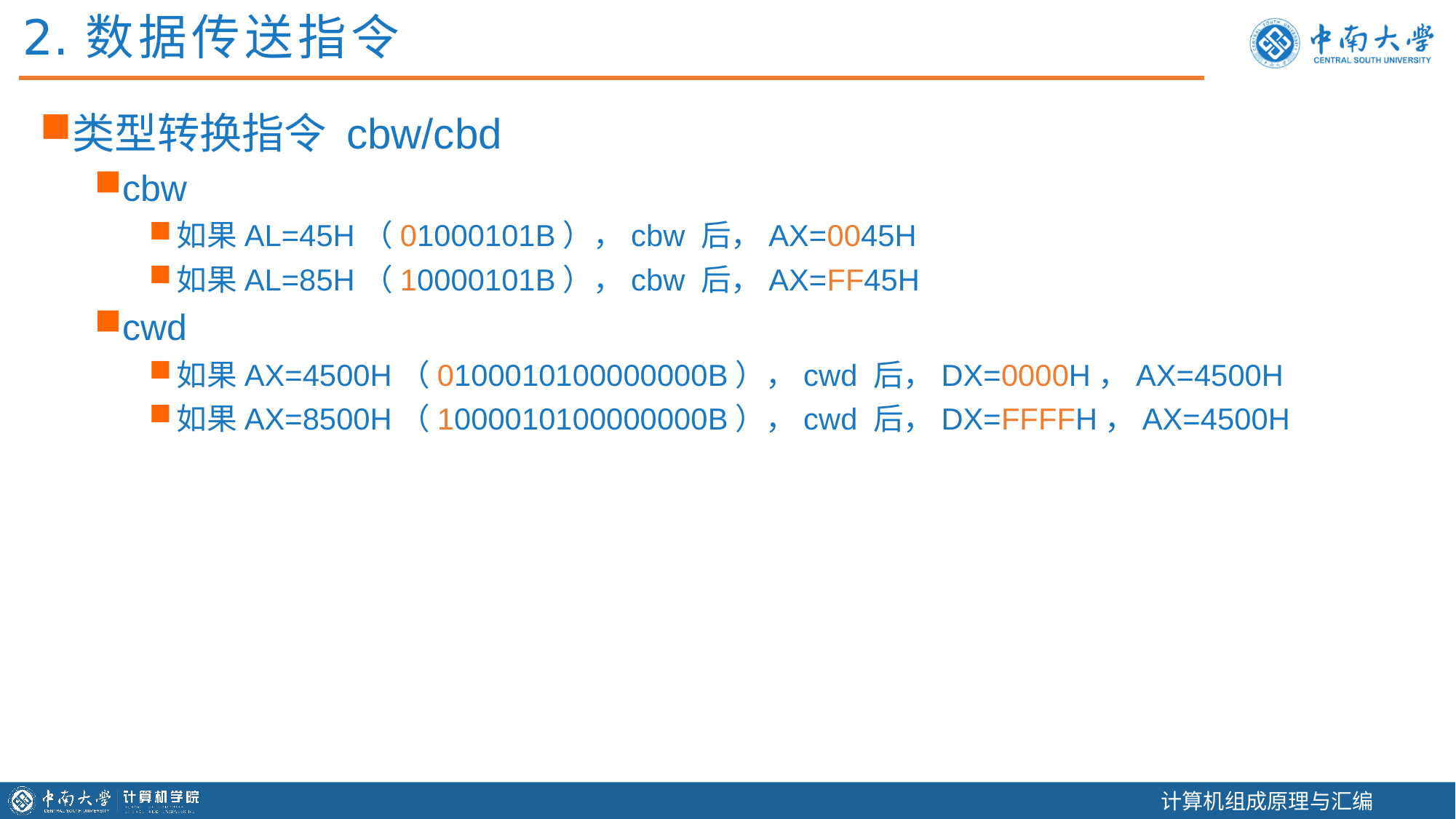

2.数据传送指令
类型转换指令 cbw/cbd
cbw
如果AL=45H（01000101B），cbw 后，AX=0045H
如果AL=85H（10000101B），cbw 后，AX=FF45H
cwd
如果AX=4500H（0100010100000000B），cwd 后，DX=0000H，AX=4500H
如果AX=8500H（1000010100000000B），cwd 后，DX=FFFFH，AX=4500H

20